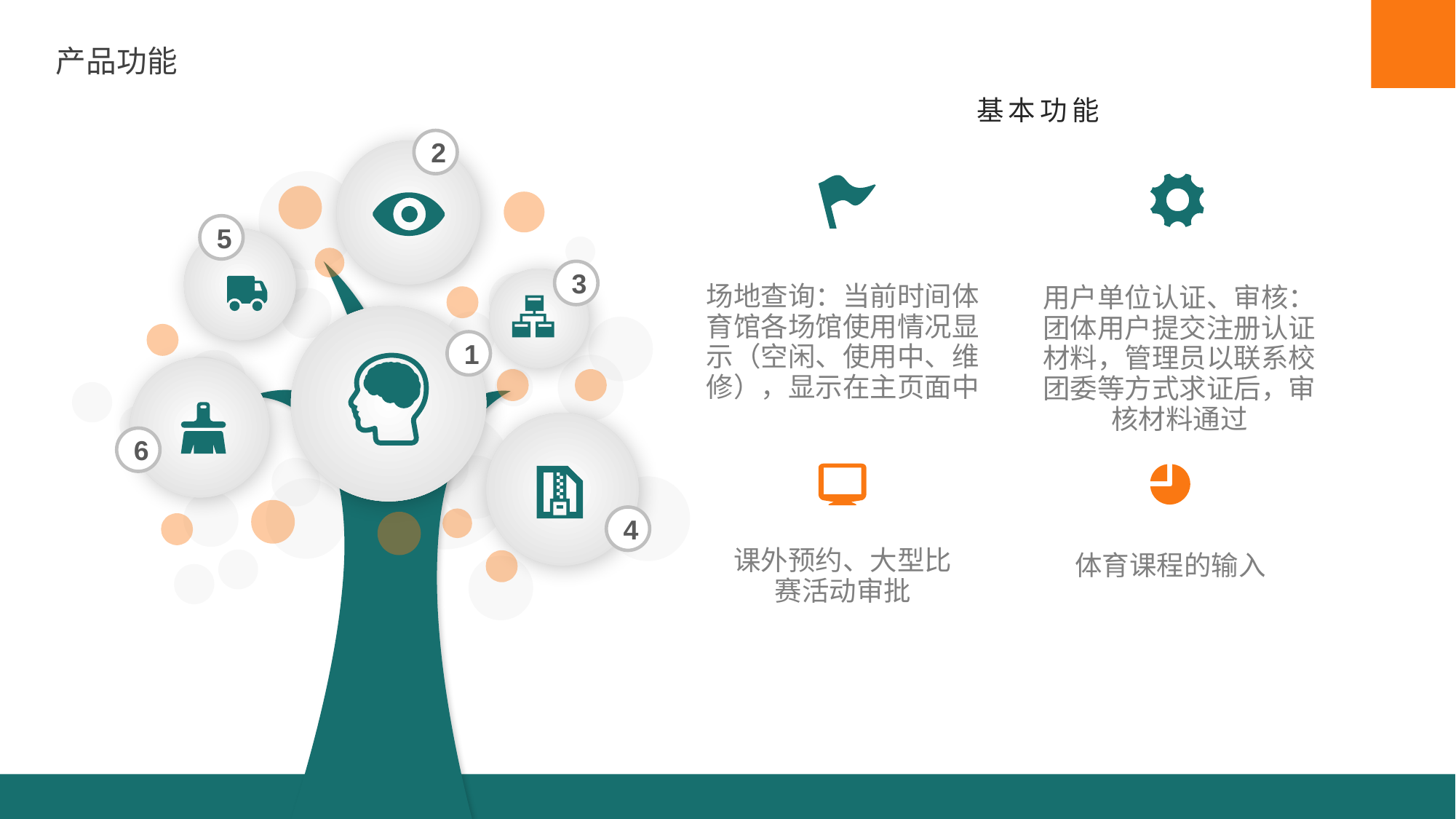

产品功能
基本功能
2

5

3

场地查询：当前时间体育馆各场馆使用情况显示（空闲、使用中、维修），显示在主页面中

用户单位认证、审核：团体用户提交注册认证材料，管理员以联系校团委等方式求证后，审核材料通过

1

6

4
课外预约、大型比赛活动审批
体育课程的输入